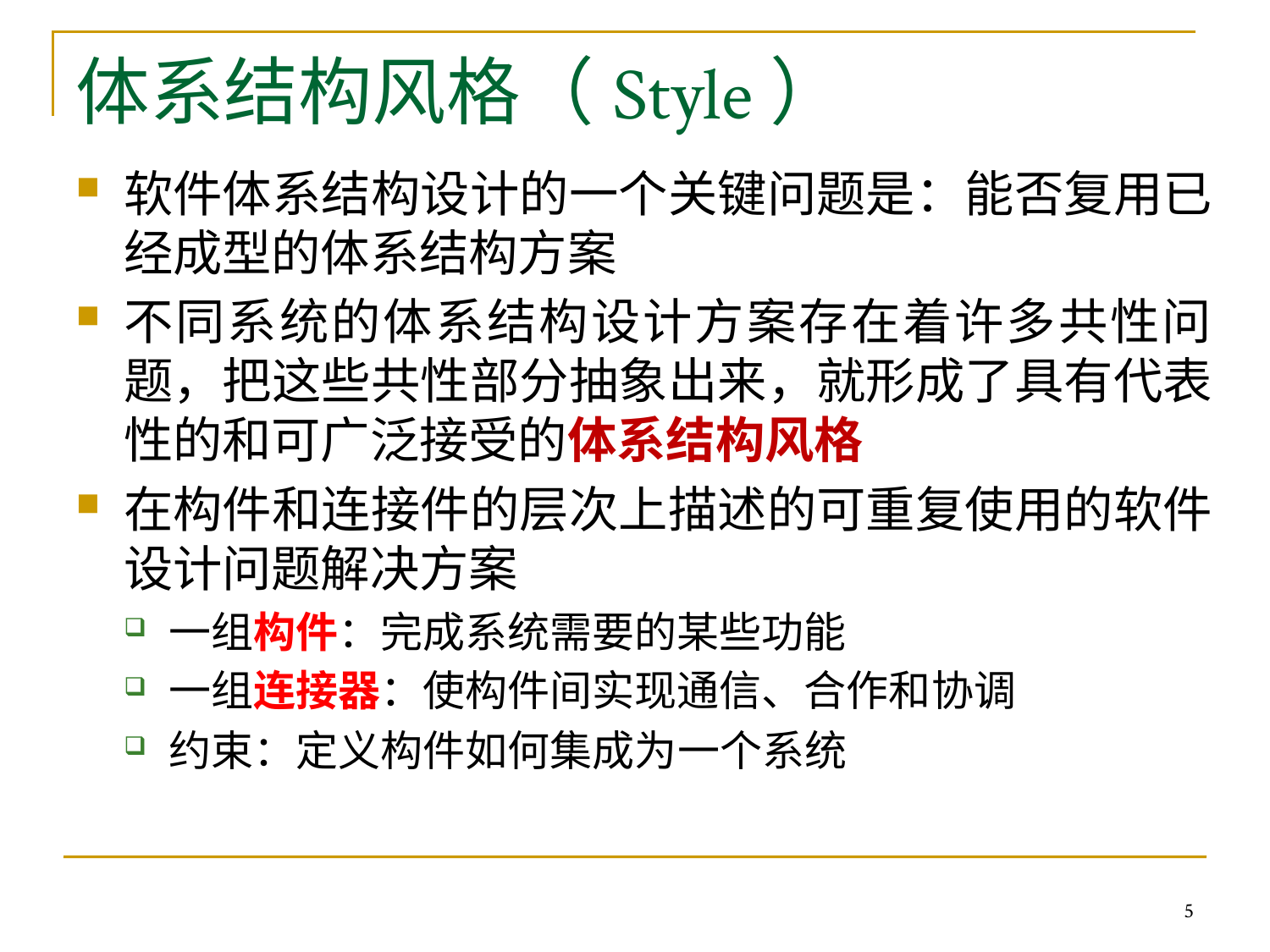

# 体系结构风格（Style）
软件体系结构设计的一个关键问题是：能否复用已经成型的体系结构方案
不同系统的体系结构设计方案存在着许多共性问题，把这些共性部分抽象出来，就形成了具有代表性的和可广泛接受的体系结构风格
在构件和连接件的层次上描述的可重复使用的软件设计问题解决方案
一组构件：完成系统需要的某些功能
一组连接器：使构件间实现通信、合作和协调
约束：定义构件如何集成为一个系统

5